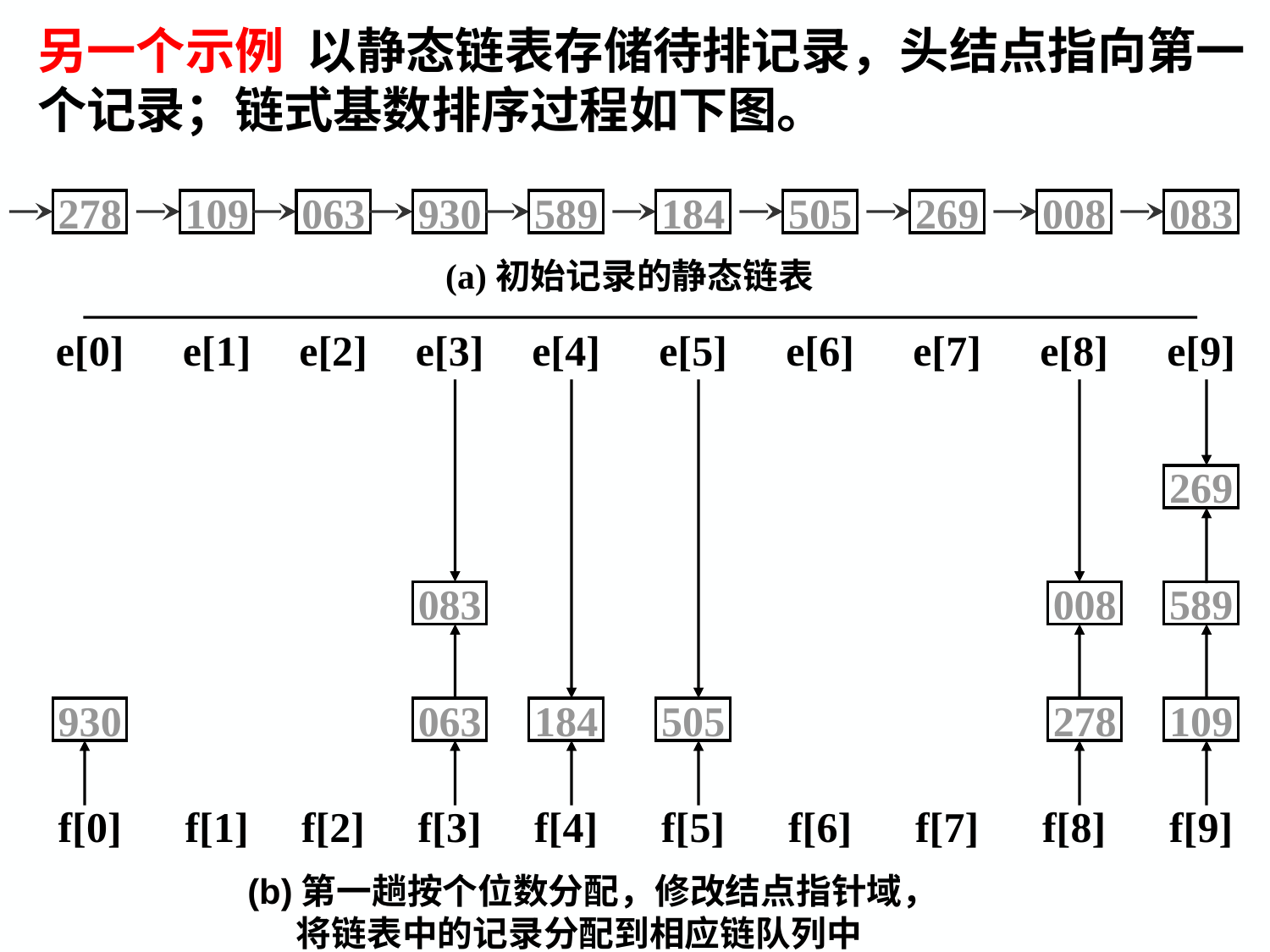

另一个示例  以静态链表存储待排记录，头结点指向第一个记录；链式基数排序过程如下图。
278
109
063
930
589
184
505
269
008
083

(a)初始记录的静态链表

e[0]
e[1]
e[2]
e[3]
e[4]
e[5]
e[6]
e[7]
e[8]
e[9]

269

083
008
589

930
063
184
505
278
109

f[0]
f[1]
f[2]
f[3]
f[4]
f[5]
f[6]
f[7]
f[8]
f[9]
(b)第一趟按个位数分配，修改结点指针域，
     将链表中的记录分配到相应链队列中